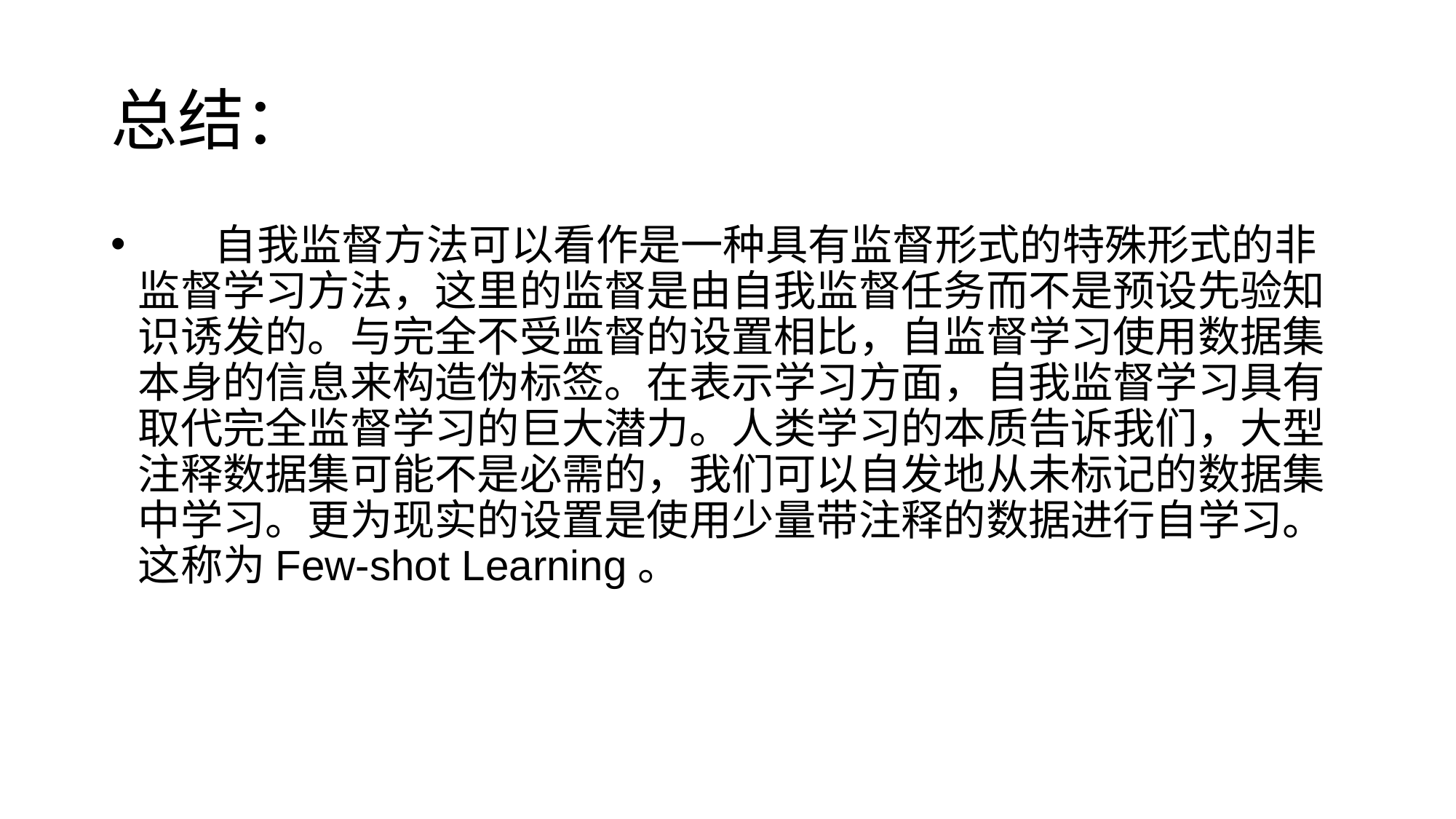

# 总结：
       自我监督方法可以看作是一种具有监督形式的特殊形式的非监督学习方法，这里的监督是由自我监督任务而不是预设先验知识诱发的。与完全不受监督的设置相比，自监督学习使用数据集本身的信息来构造伪标签。在表示学习方面，自我监督学习具有取代完全监督学习的巨大潜力。人类学习的本质告诉我们，大型注释数据集可能不是必需的，我们可以自发地从未标记的数据集中学习。更为现实的设置是使用少量带注释的数据进行自学习。这称为Few-shot Learning。